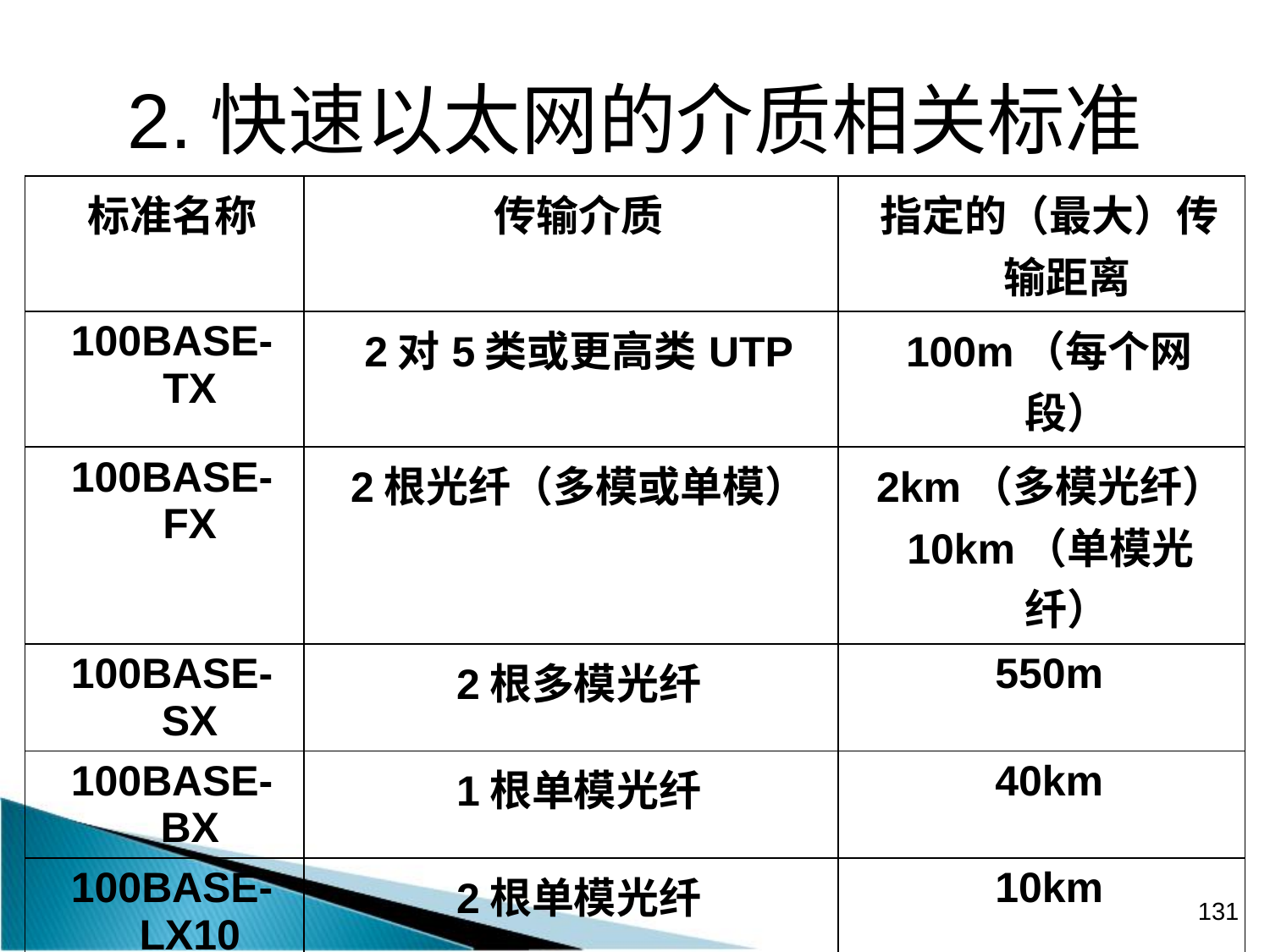

# 2.快速以太网的介质相关标准
| 标准名称 | 传输介质 | 指定的（最大）传输距离 |
| --- | --- | --- |
| 100BASE-TX | 2对5类或更高类UTP | 100m（每个网段） |
| 100BASE-FX | 2根光纤（多模或单模） | 2km（多模光纤） 10km（单模光纤） |
| 100BASE-SX | 2根多模光纤 | 550m |
| 100BASE-BX | 1根单模光纤 | 40km |
| 100BASE-LX10 | 2根单模光纤 | 10km |
131